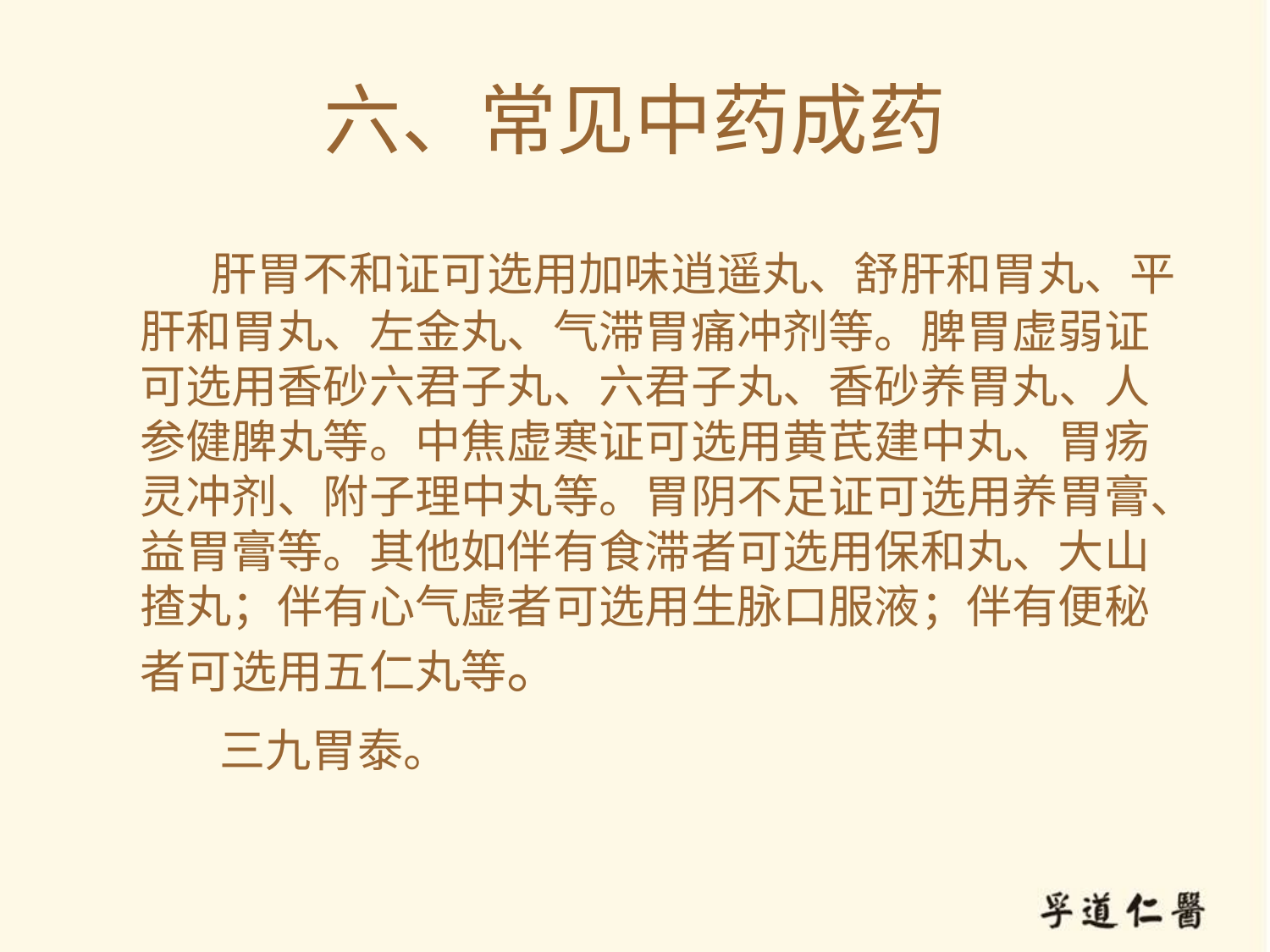

# 六、常见中药成药
          肝胃不和证可选用加味逍遥丸、舒肝和胃丸、平肝和胃丸、左金丸、气滞胃痛冲剂等。脾胃虚弱证可选用香砂六君子丸、六君子丸、香砂养胃丸、人参健脾丸等。中焦虚寒证可选用黄芪建中丸、胃疡灵冲剂、附子理中丸等。胃阴不足证可选用养胃膏、益胃膏等。其他如伴有食滞者可选用保和丸、大山揸丸；伴有心气虚者可选用生脉口服液；伴有便秘者可选用五仁丸等。
         三九胃泰。